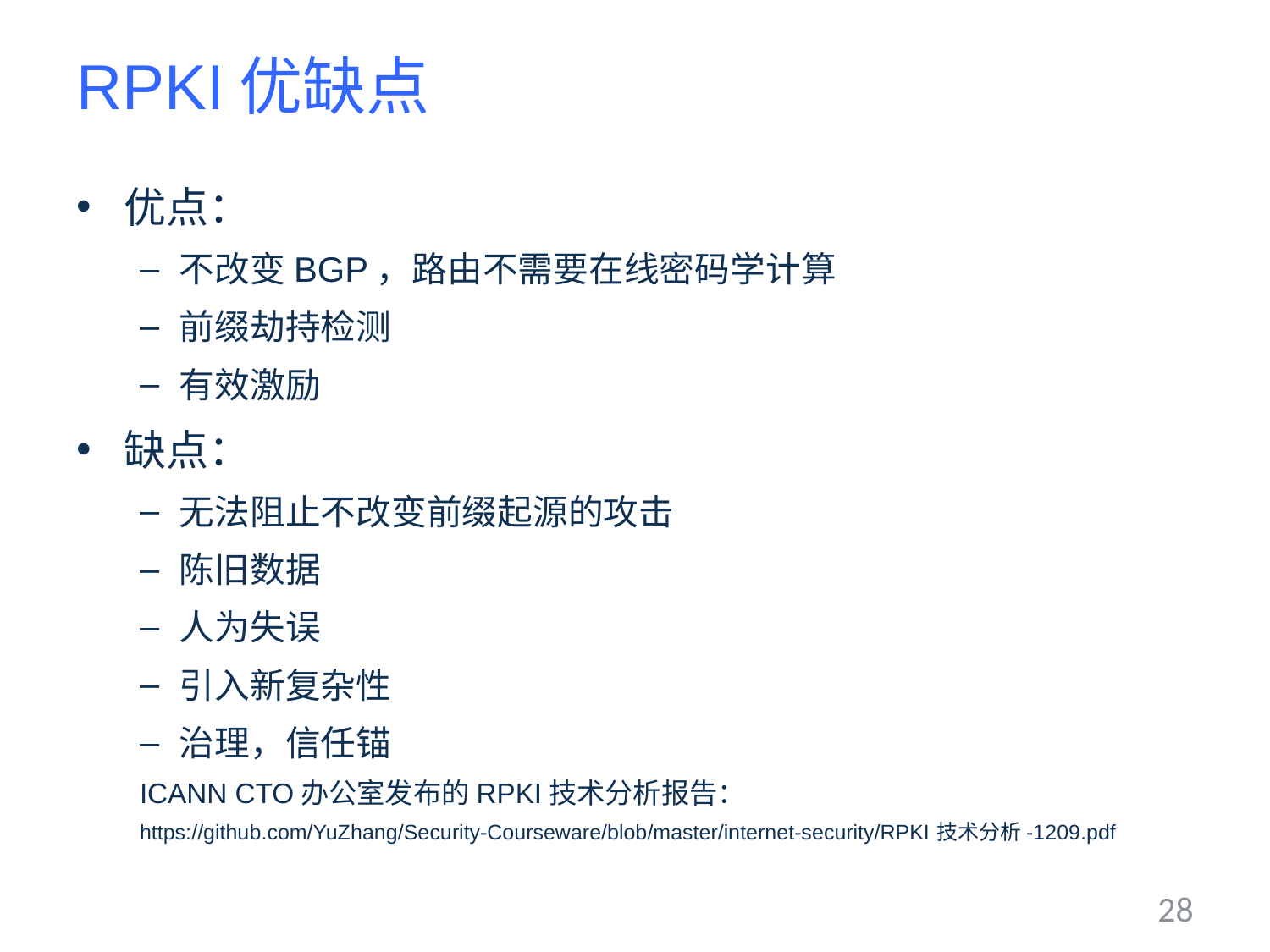

# RPKI优缺点
优点：
不改变BGP，路由不需要在线密码学计算
前缀劫持检测
有效激励
缺点：
无法阻止不改变前缀起源的攻击
陈旧数据
人为失误
引入新复杂性
治理，信任锚
ICANN CTO办公室发布的RPKI技术分析报告：
https://github.com/YuZhang/Security-Courseware/blob/master/internet-security/RPKI技术分析-1209.pdf

28